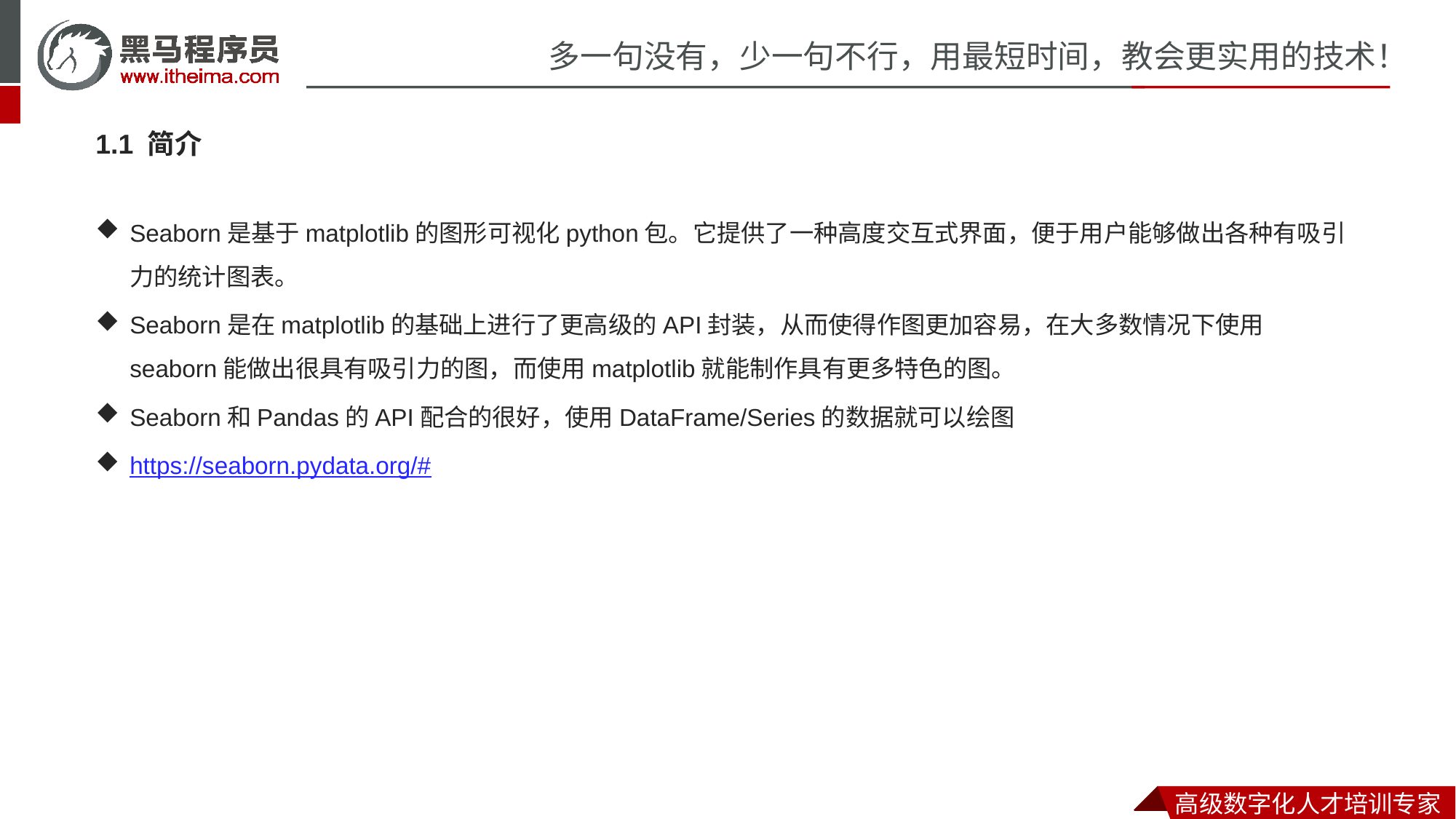

1.1 简介
Seaborn是基于matplotlib的图形可视化python包。它提供了一种高度交互式界面，便于用户能够做出各种有吸引力的统计图表。
Seaborn是在matplotlib的基础上进行了更高级的API封装，从而使得作图更加容易，在大多数情况下使用seaborn能做出很具有吸引力的图，而使用matplotlib就能制作具有更多特色的图。
Seaborn和Pandas的API配合的很好，使用DataFrame/Series的数据就可以绘图
https://seaborn.pydata.org/#